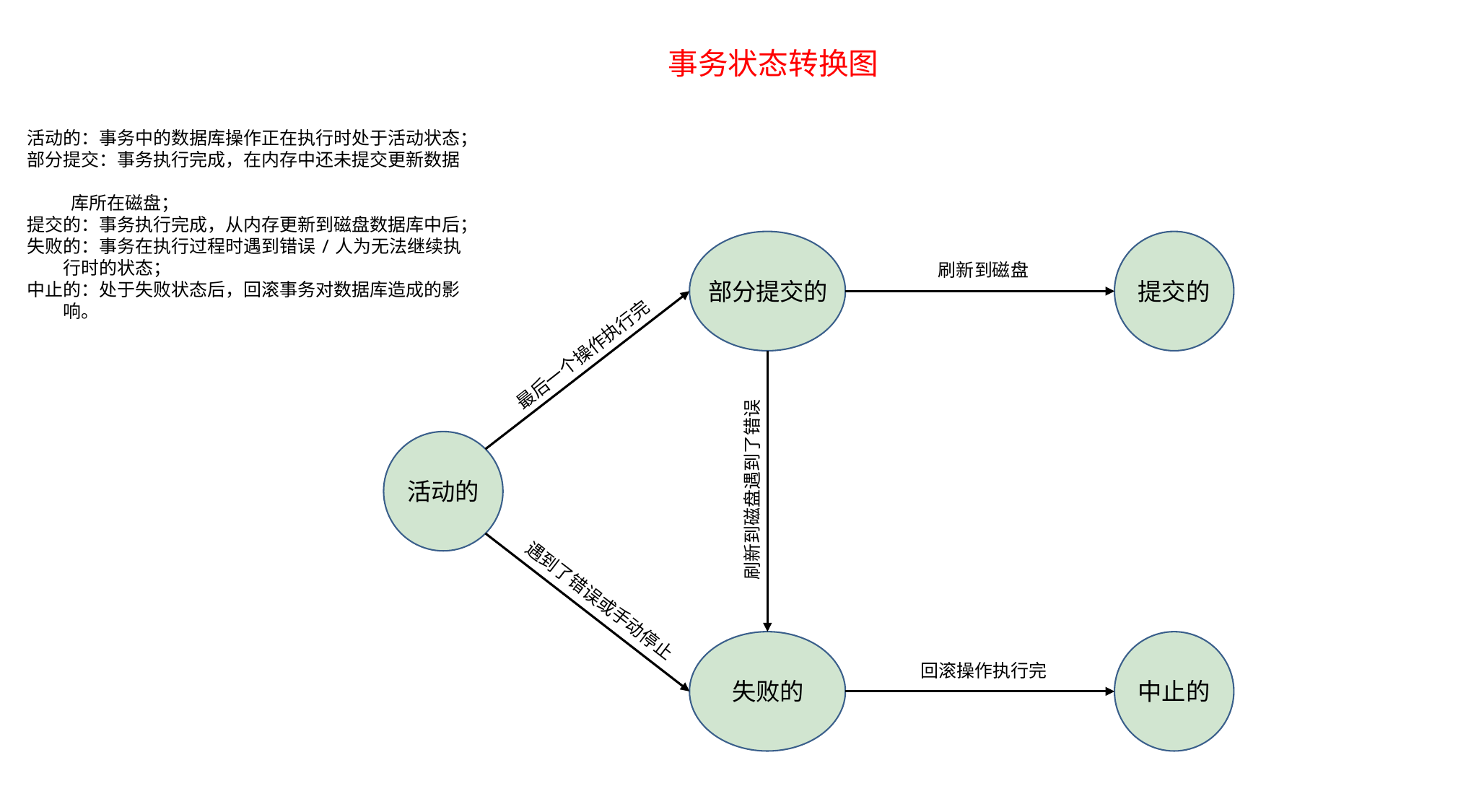

事务状态转换图
活动的：事务中的数据库操作正在执行时处于活动状态；
部分提交：事务执行完成，在内存中还未提交更新数据
          库所在磁盘；
提交的：事务执行完成，从内存更新到磁盘数据库中后；
失败的：事务在执行过程时遇到错误/人为无法继续执
        行时的状态；
中止的：处于失败状态后，回滚事务对数据库造成的影
        响。

部分提交的

提交的
刷新到磁盘
最后一个操作执行完

活动的
刷新到磁盘遇到了错误
遇到了错误或手动停止

失败的

中止的
回滚操作执行完